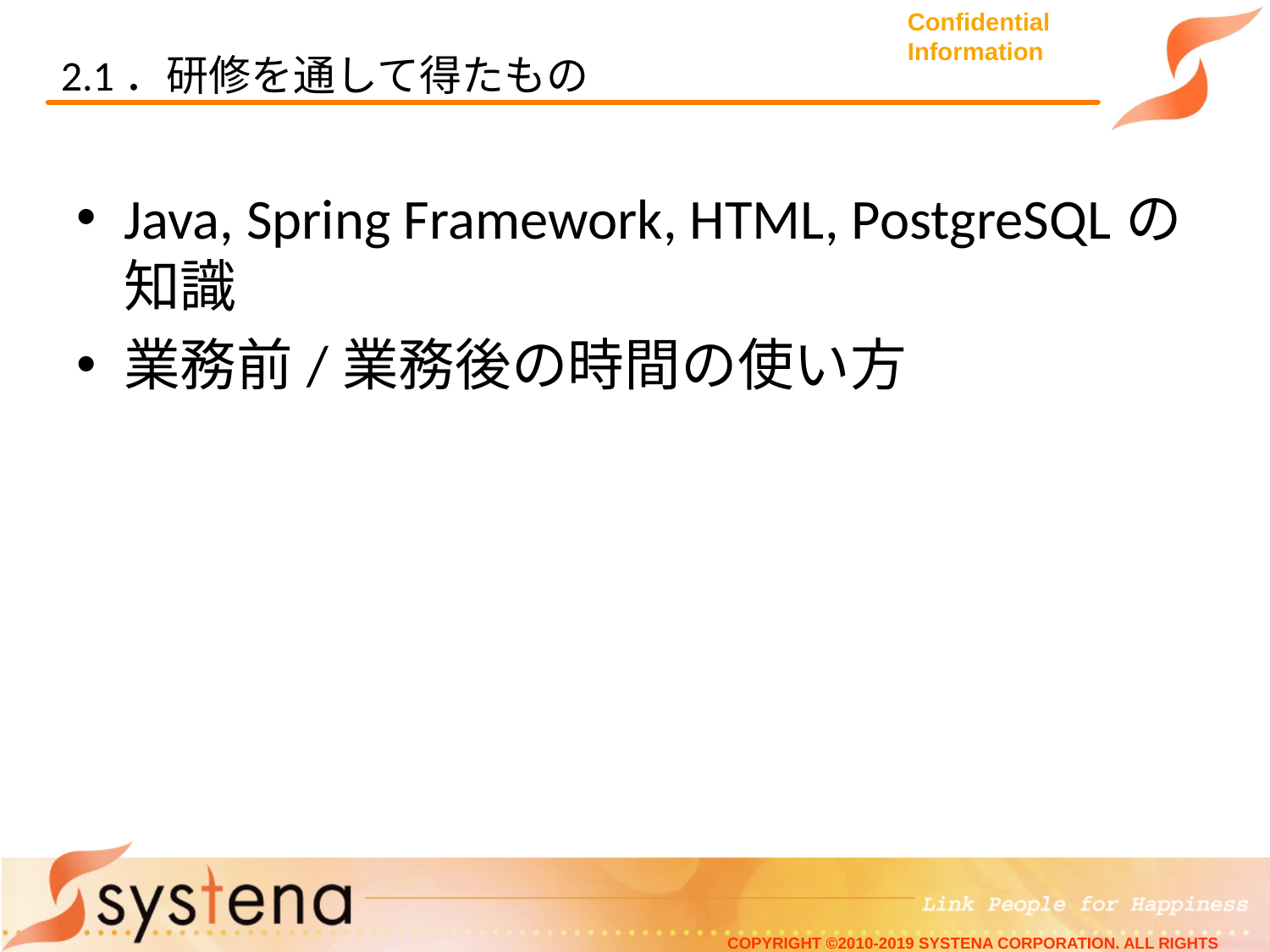

# 2.1．研修を通して得たもの
Java, Spring Framework, HTML, PostgreSQLの知識
業務前/業務後の時間の使い方